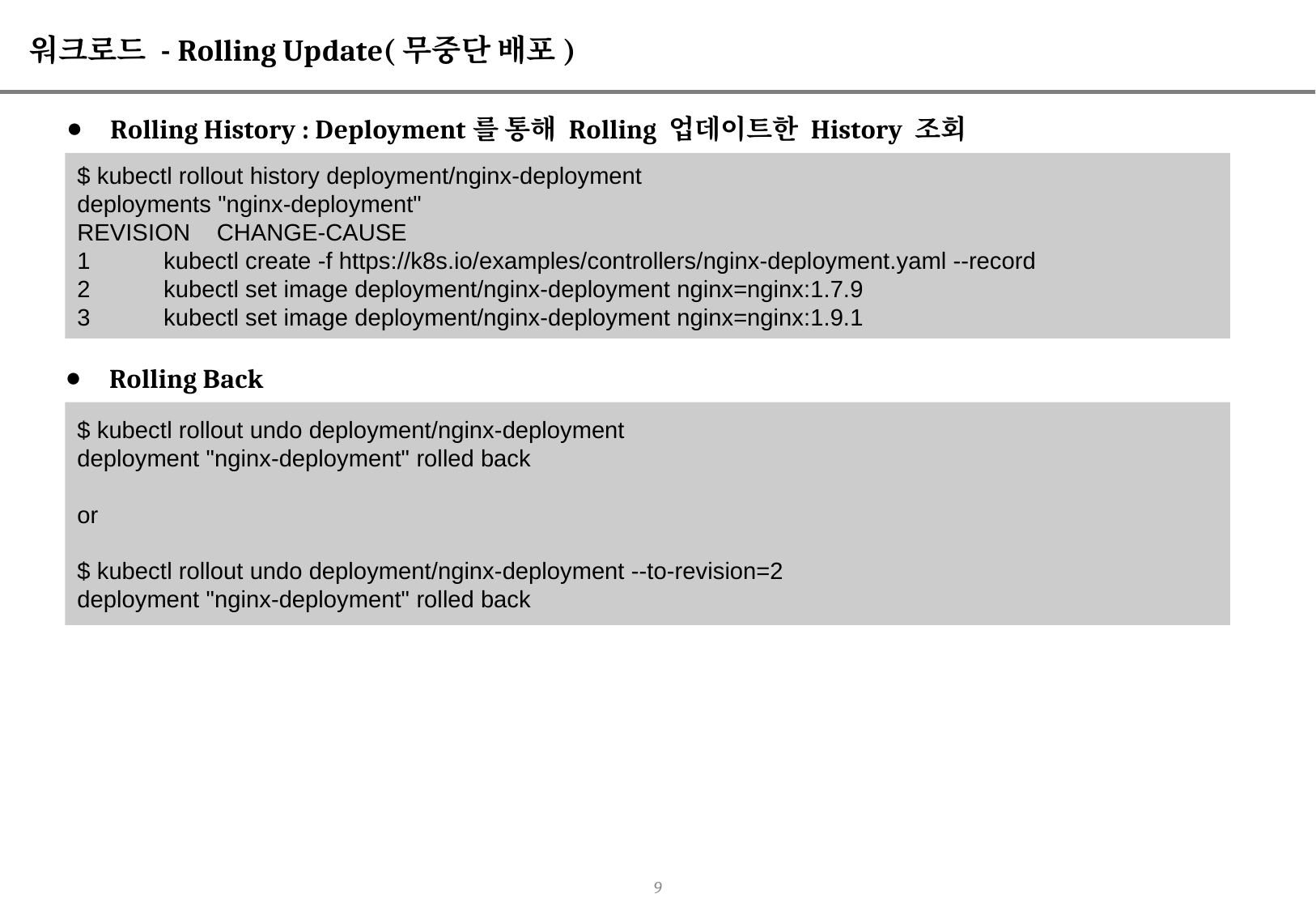

# 워크로드 - Rolling Update(무중단 배포)
Rolling History : Deployment를 통해 Rolling 업데이트한 History 조회
$ kubectl rollout history deployment/nginx-deployment
deployments "nginx-deployment"
REVISION    CHANGE-CAUSE
1           kubectl create -f https://k8s.io/examples/controllers/nginx-deployment.yaml --record
2           kubectl set image deployment/nginx-deployment nginx=nginx:1.7.9
3           kubectl set image deployment/nginx-deployment nginx=nginx:1.9.1
Rolling Back
$ kubectl rollout undo deployment/nginx-deployment
deployment "nginx-deployment" rolled back

or

$ kubectl rollout undo deployment/nginx-deployment --to-revision=2
deployment "nginx-deployment" rolled back